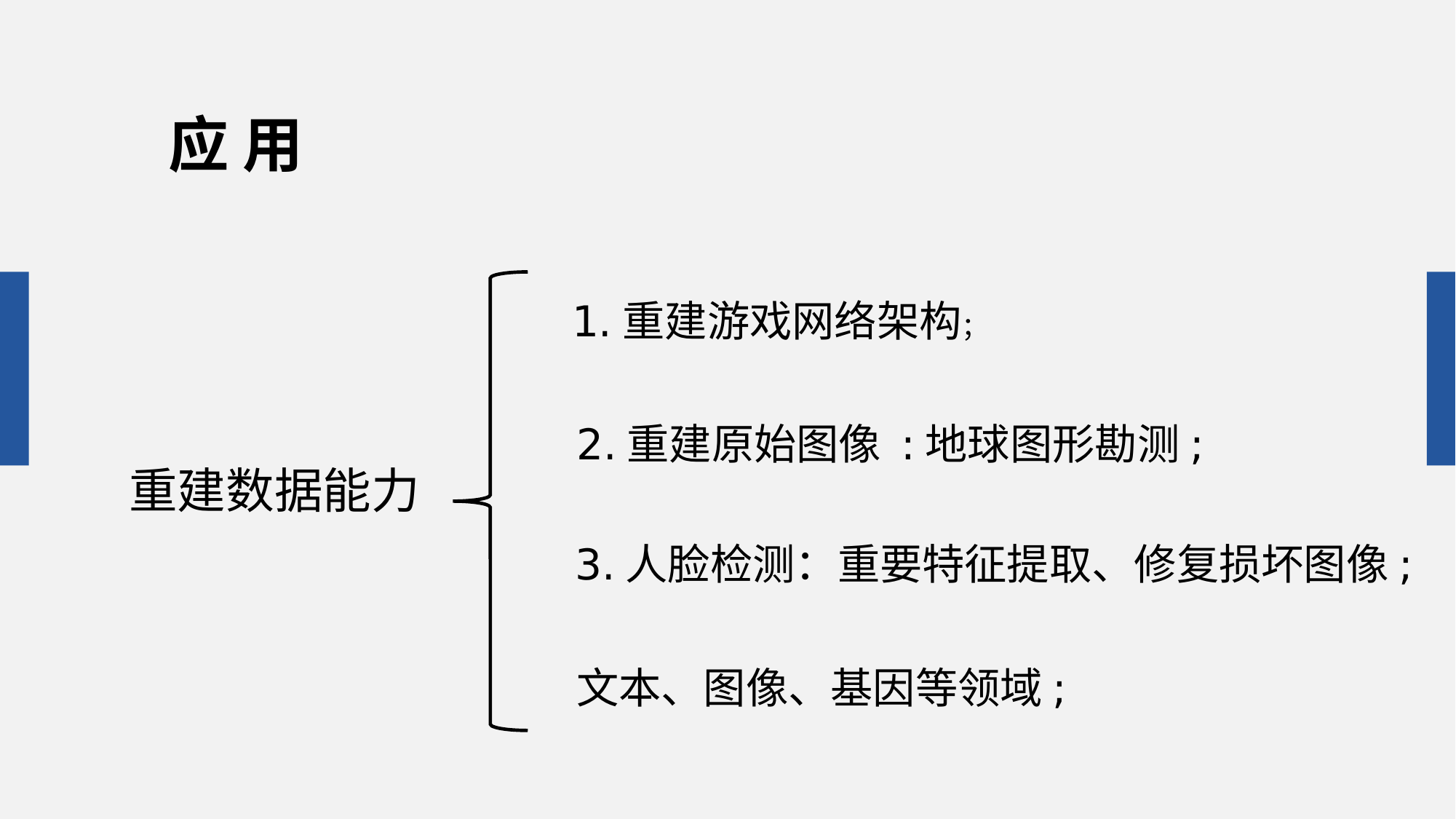

应 用
1.重建游戏网络架构；

2.重建原始图像 :地球图形勘测;
重建数据能力
3.人脸检测：重要特征提取、修复损坏图像;
文本、图像、基因等领域;